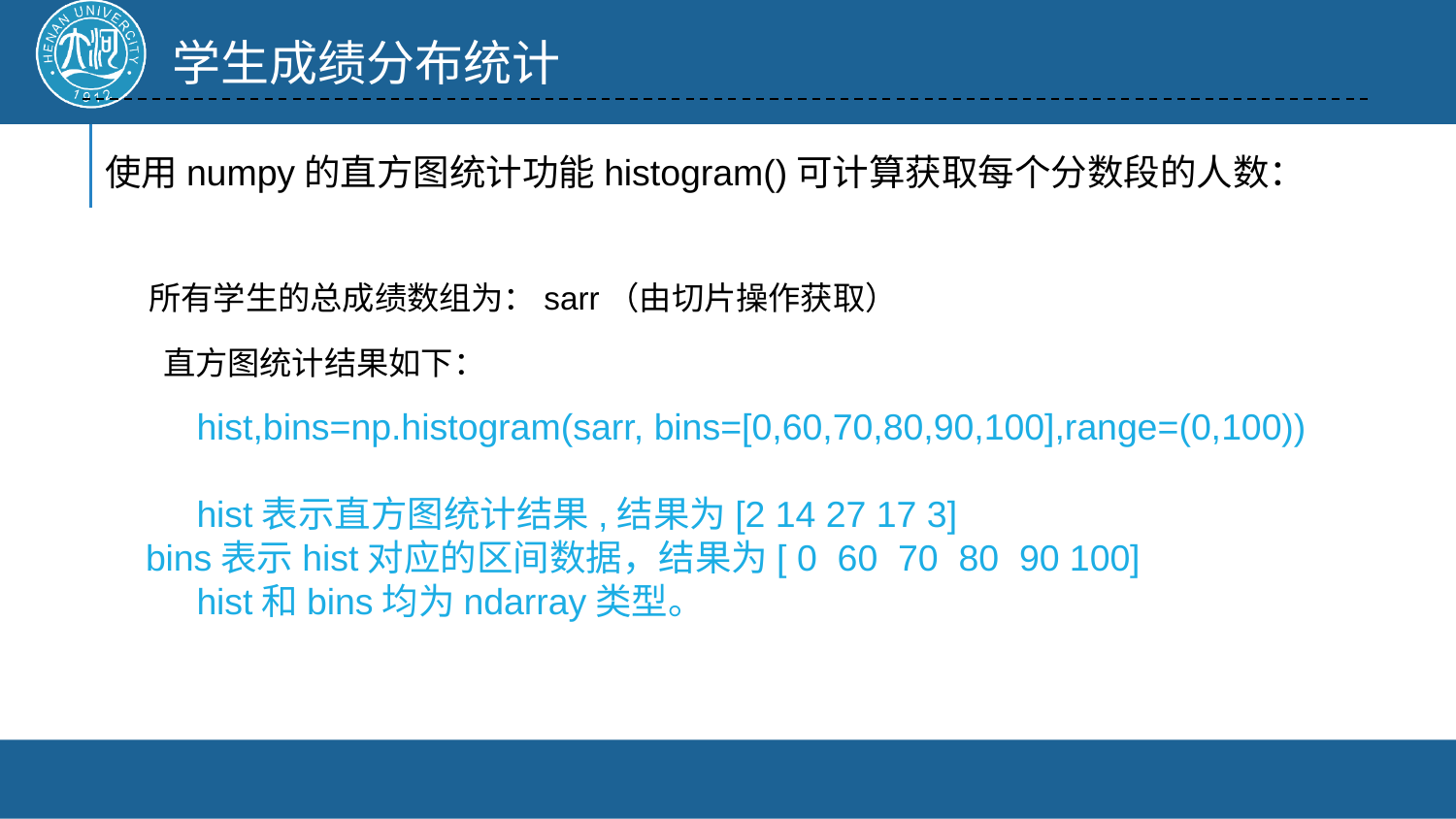

学生成绩分布统计
使用numpy的直方图统计功能histogram()可计算获取每个分数段的人数：

     所有学生的总成绩数组为：sarr（由切片操作获取）
      直方图统计结果如下：
         hist,bins=np.histogram(sarr, bins=[0,60,70,80,90,100],range=(0,100))

         hist表示直方图统计结果,结果为[2 14 27 17 3]
    bins表示hist对应的区间数据，结果为[ 0  60  70  80  90 100]
         hist和bins均为ndarray类型。